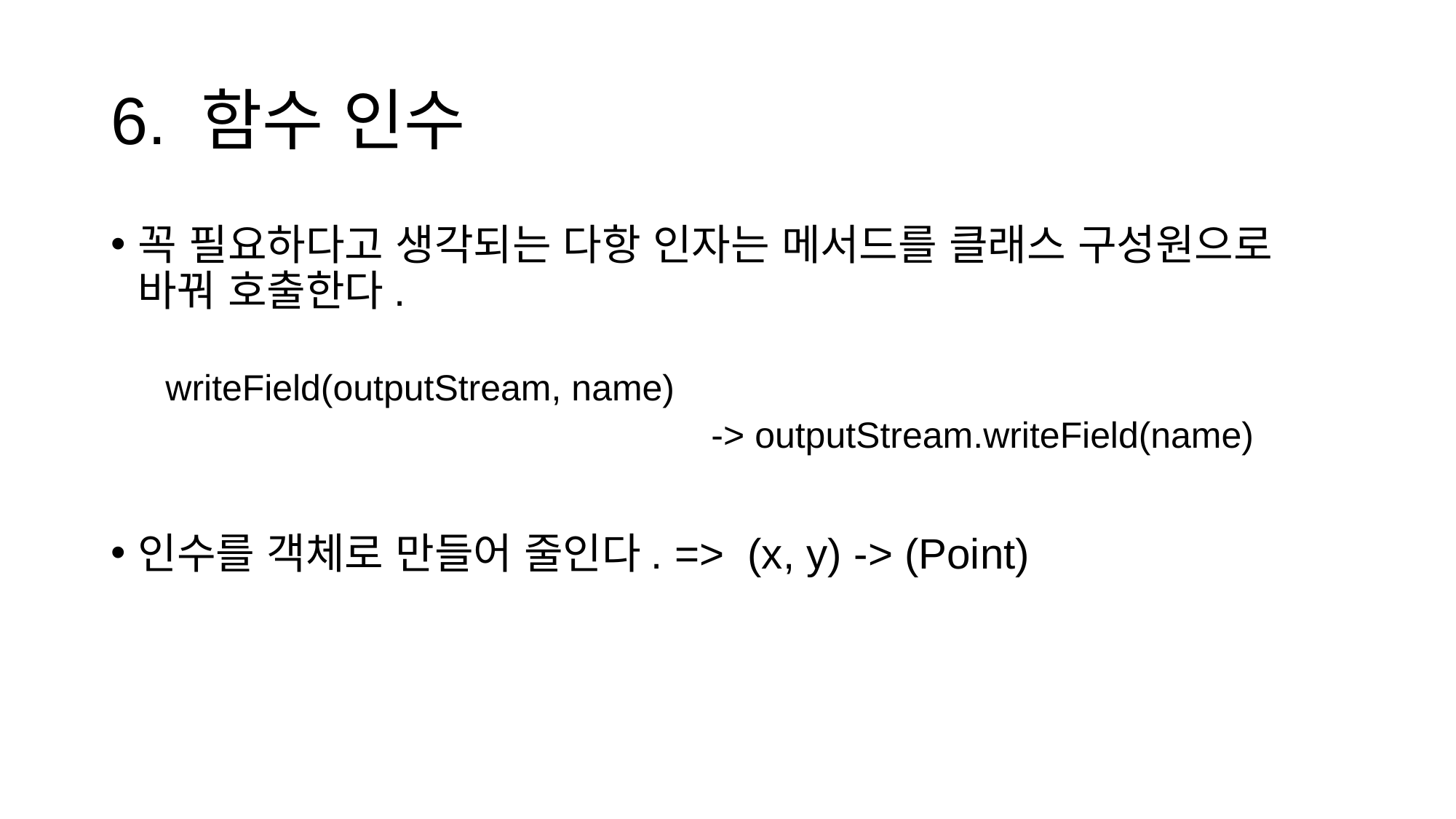

# 6. 함수 인수
꼭 필요하다고 생각되는 다항 인자는 메서드를 클래스 구성원으로 바꿔 호출한다.

writeField(outputStream, name)
					-> outputStream.writeField(name)

인수를 객체로 만들어 줄인다. =>  (x, y) -> (Point)